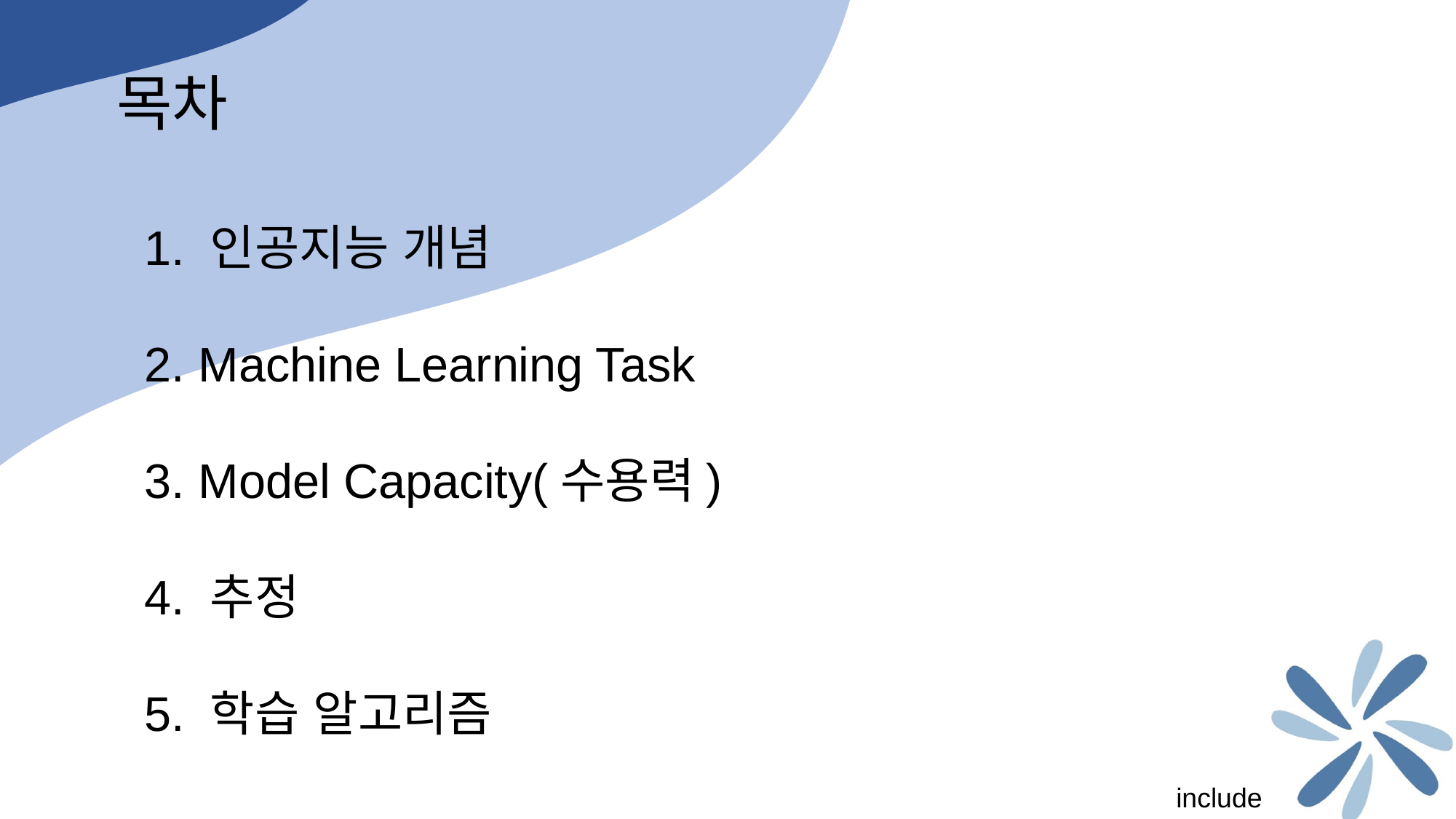

목차
1. 인공지능 개념
2. Machine Learning Task
3. Model Capacity(수용력)
4. 추정
5. 학습 알고리즘